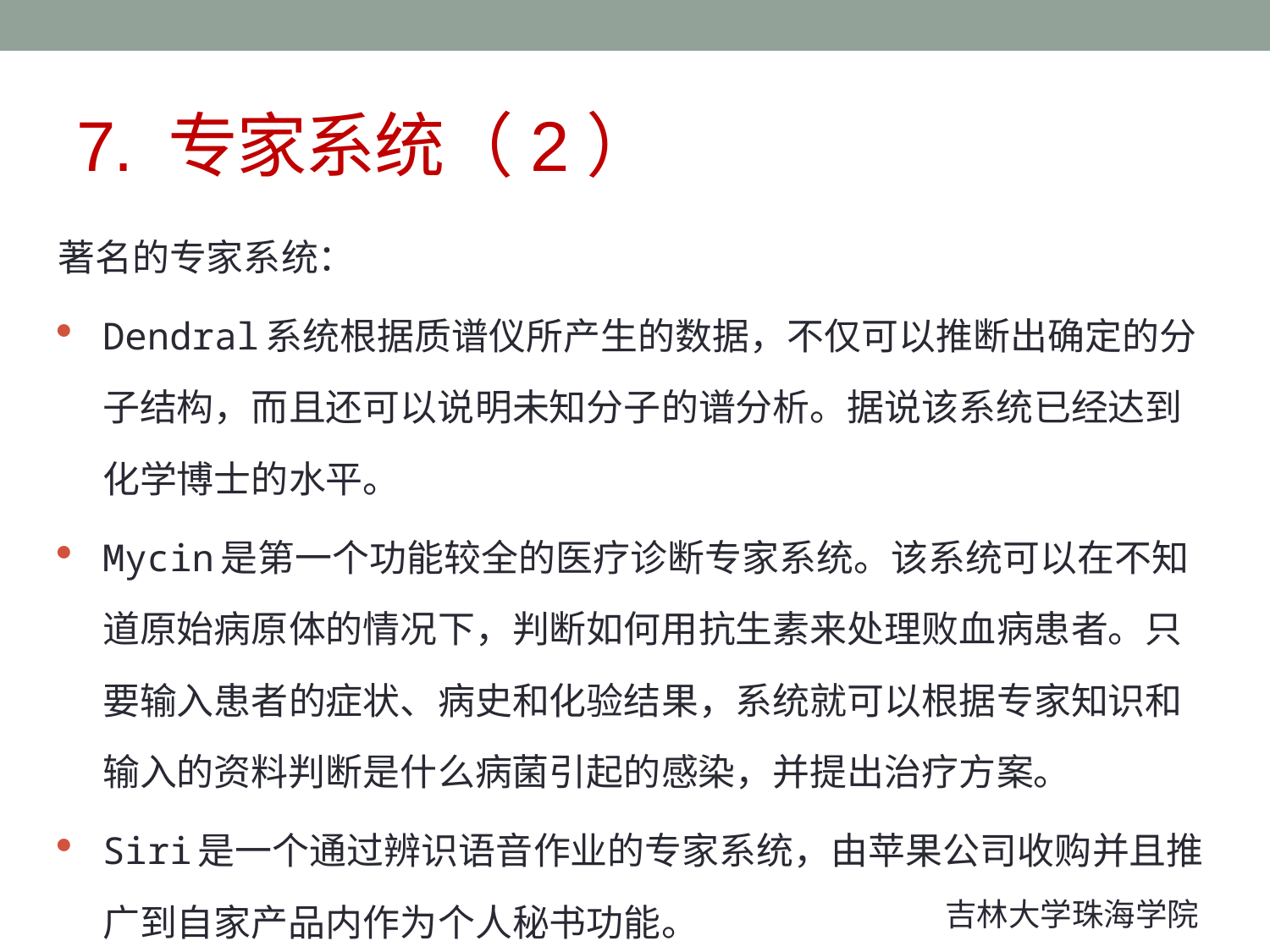

# 7. 专家系统（2）
著名的专家系统：
Dendral系统根据质谱仪所产生的数据，不仅可以推断出确定的分子结构，而且还可以说明未知分子的谱分析。据说该系统已经达到化学博士的水平。
Mycin是第一个功能较全的医疗诊断专家系统。该系统可以在不知道原始病原体的情况下，判断如何用抗生素来处理败血病患者。只要输入患者的症状、病史和化验结果，系统就可以根据专家知识和输入的资料判断是什么病菌引起的感染，并提出治疗方案。
Siri是一个通过辨识语音作业的专家系统，由苹果公司收购并且推广到自家产品内作为个人秘书功能。